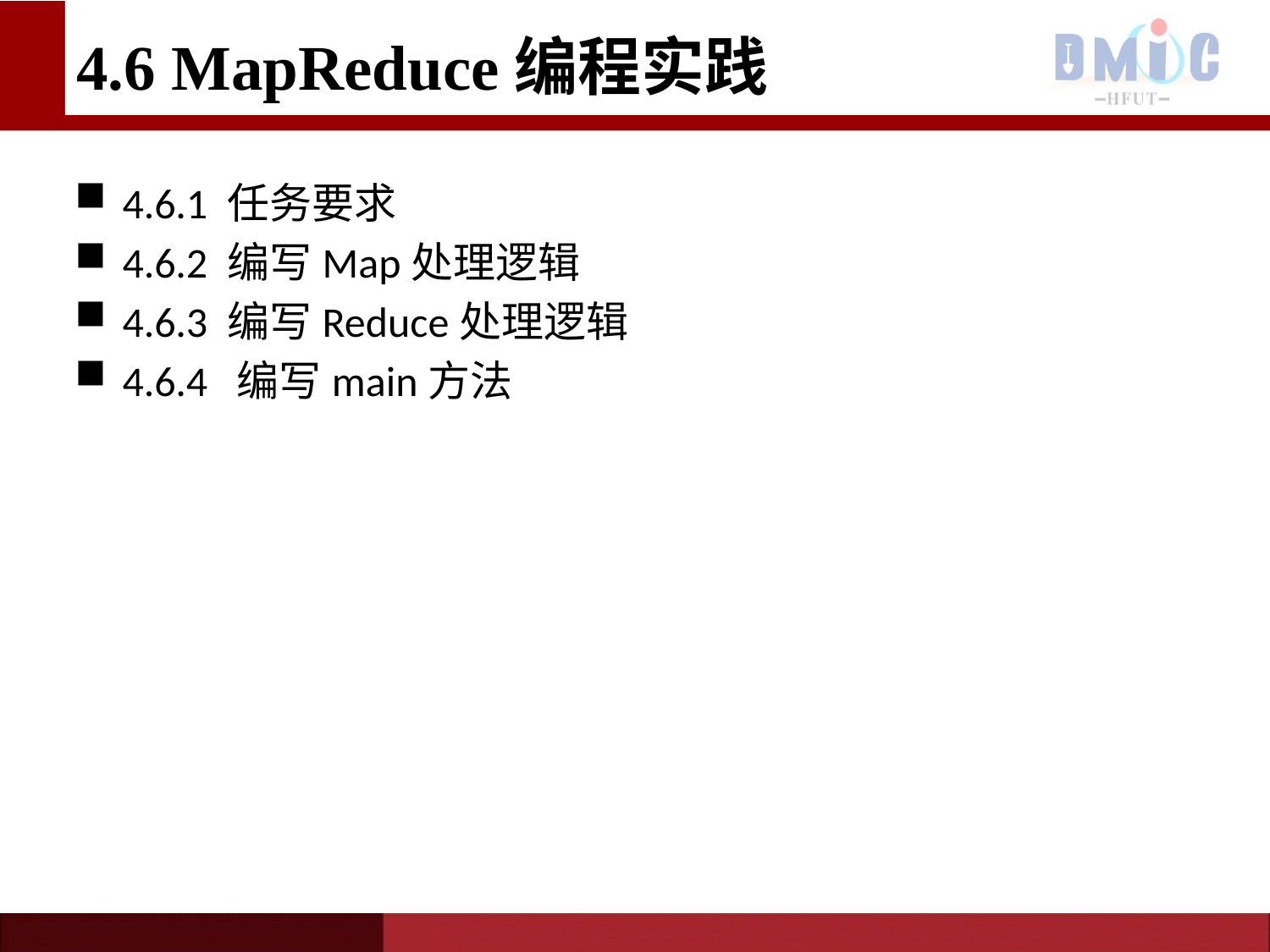

# 4.6 MapReduce编程实践
4.6.1 任务要求
4.6.2 编写Map处理逻辑
4.6.3 编写Reduce处理逻辑
4.6.4  编写main方法